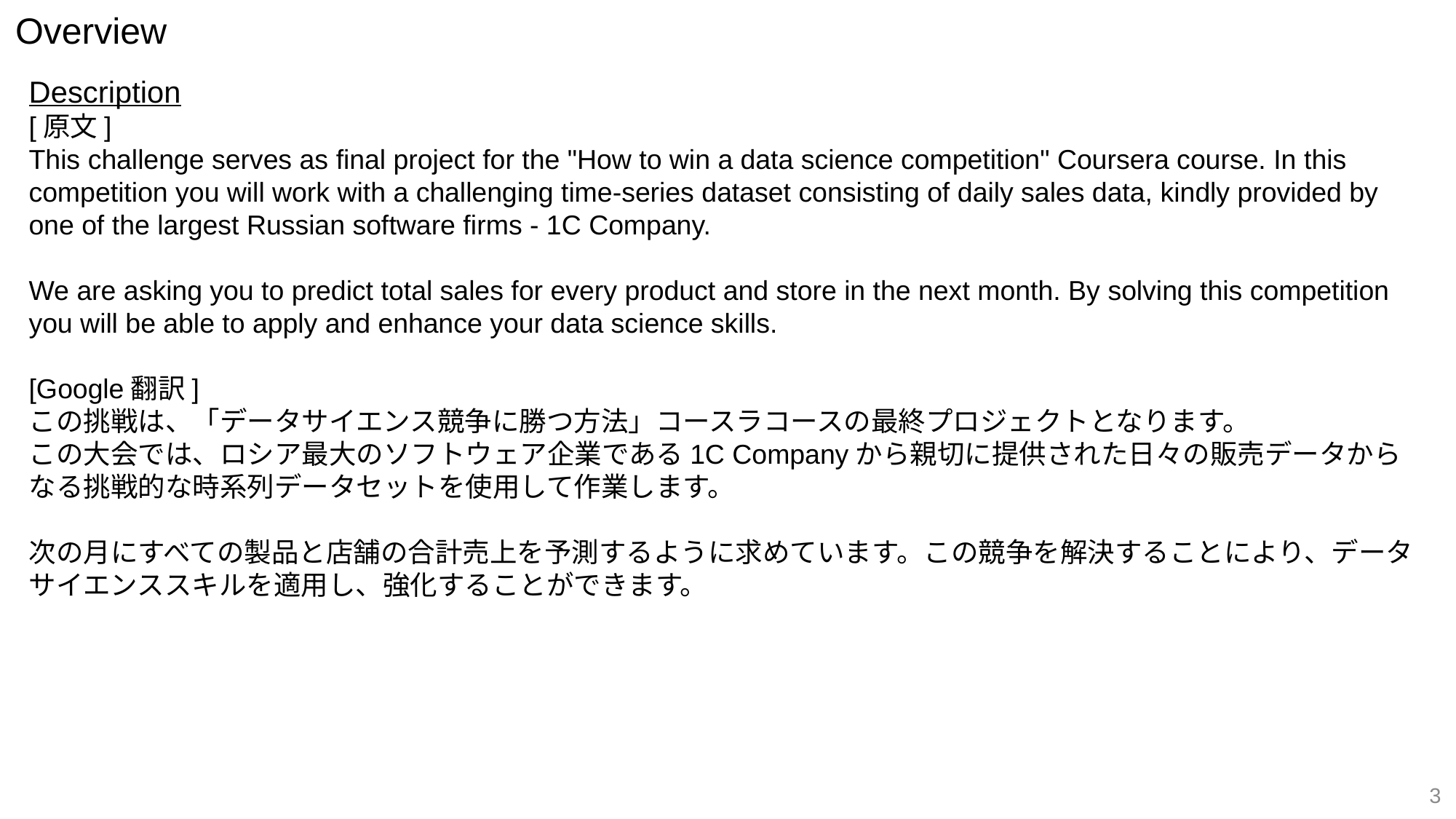

Overview

Description
[原文]
This challenge serves as final project for the "How to win a data science competition" Coursera course. In this competition you will work with a challenging time-series dataset consisting of daily sales data, kindly provided by one of the largest Russian software firms - 1C Company.

We are asking you to predict total sales for every product and store in the next month. By solving this competition you will be able to apply and enhance your data science skills.

[Google翻訳]
この挑戦は、「データサイエンス競争に勝つ方法」コースラコースの最終プロジェクトとなります。
この大会では、ロシア最大のソフトウェア企業である1C Companyから親切に提供された日々の販売データからなる挑戦的な時系列データセットを使用して作業します。

次の月にすべての製品と店舗の合計売上を予測するように求めています。この競争を解決することにより、データサイエンススキルを適用し、強化することができます。
3